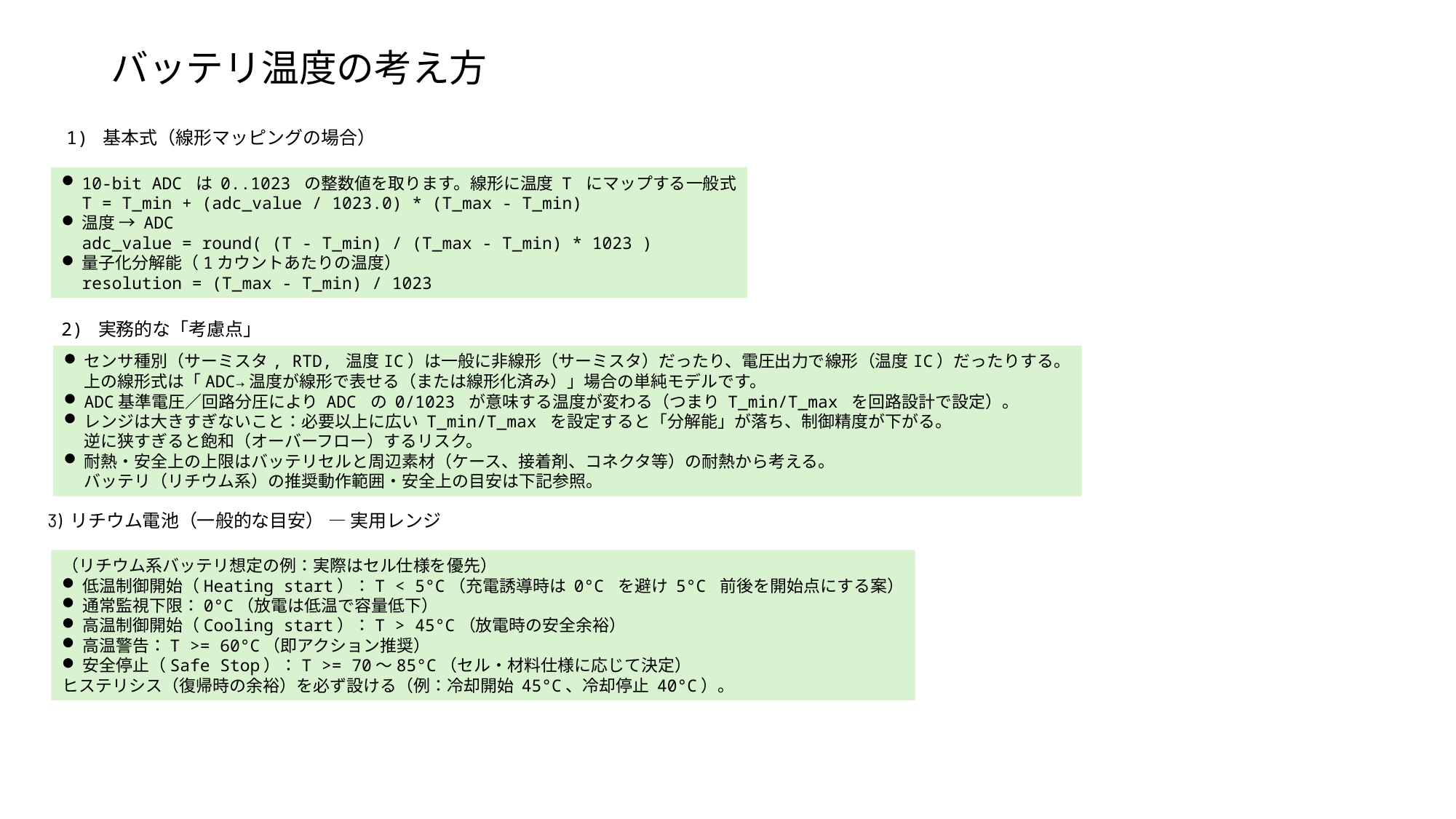

# バッテリ温度の考え方
1) 基本式（線形マッピングの場合）
10-bit ADC は 0..1023 の整数値を取ります。線形に温度 T にマップする一般式
T = T_min + (adc_value / 1023.0) * (T_max - T_min)
温度 → ADC
adc_value = round( (T - T_min) / (T_max - T_min) * 1023 )
量子化分解能（1カウントあたりの温度）
resolution = (T_max - T_min) / 1023
2) 実務的な「考慮点」
センサ種別（サーミスタ, RTD, 温度IC）は一般に非線形（サーミスタ）だったり、電圧出力で線形（温度IC）だったりする。
上の線形式は「ADC→温度が線形で表せる（または線形化済み）」場合の単純モデルです。
ADC基準電圧／回路分圧により ADC の 0/1023 が意味する温度が変わる（つまり T_min/T_max を回路設計で設定）。
レンジは大きすぎないこと：必要以上に広い T_min/T_max を設定すると「分解能」が落ち、制御精度が下がる。
逆に狭すぎると飽和（オーバーフロー）するリスク。
耐熱・安全上の上限はバッテリセルと周辺素材（ケース、接着剤、コネクタ等）の耐熱から考える。
バッテリ（リチウム系）の推奨動作範囲・安全上の目安は下記参照。
3) リチウム電池（一般的な目安） — 実用レンジ
（リチウム系バッテリ想定の例：実際はセル仕様を優先）
低温制御開始（Heating start）：T < 5°C（充電誘導時は 0°C を避け 5°C 前後を開始点にする案）
通常監視下限：0°C（放電は低温で容量低下）
高温制御開始（Cooling start）：T > 45°C（放電時の安全余裕）
高温警告：T >= 60°C（即アクション推奨）
安全停止（Safe Stop）：T >= 70〜85°C（セル・材料仕様に応じて決定）
ヒステリシス（復帰時の余裕）を必ず設ける（例：冷却開始 45°C、冷却停止 40°C）。